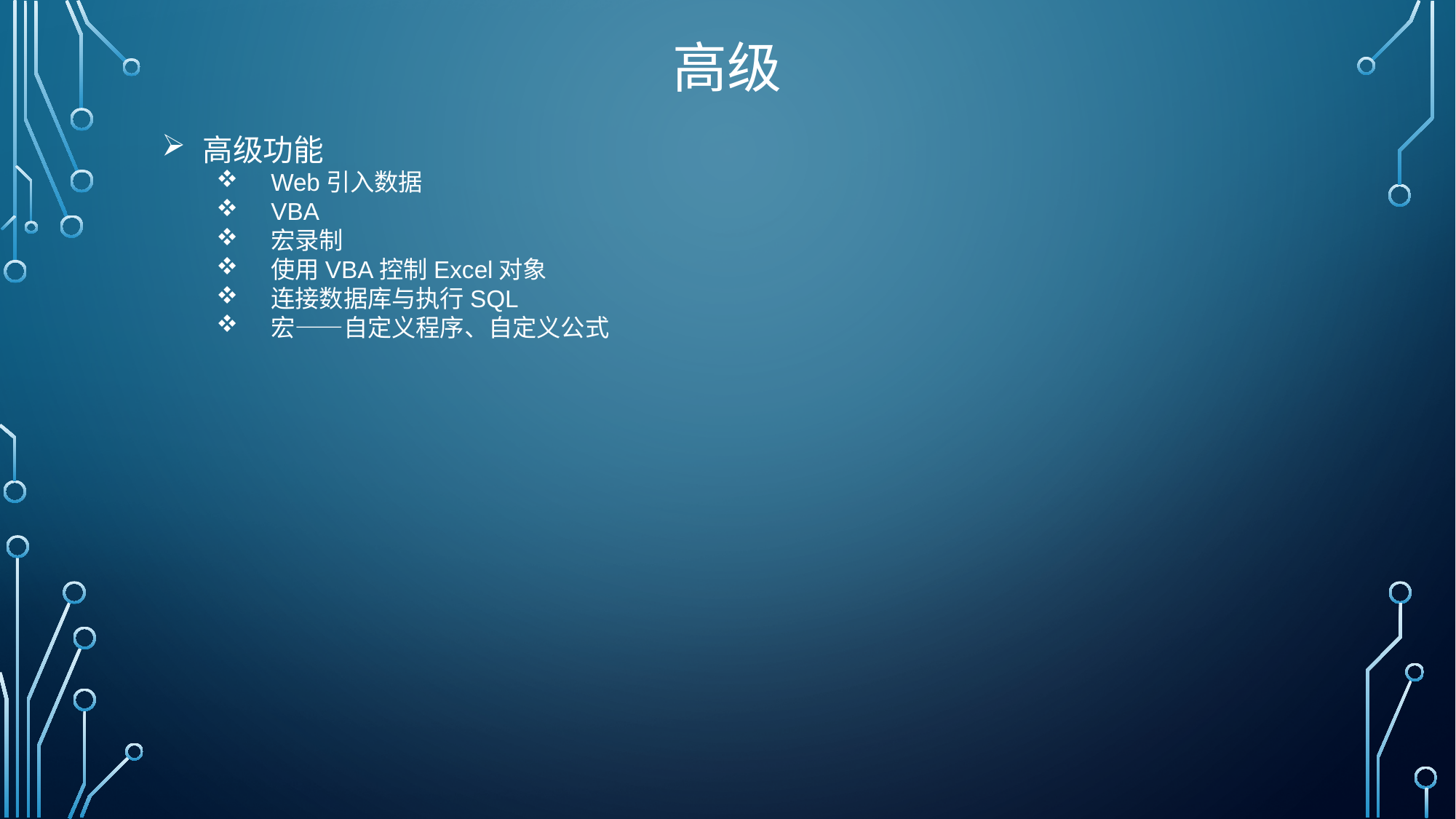

# 高级
高级功能
Web引入数据
VBA
宏录制
使用VBA控制Excel对象
连接数据库与执行SQL
宏——自定义程序、自定义公式